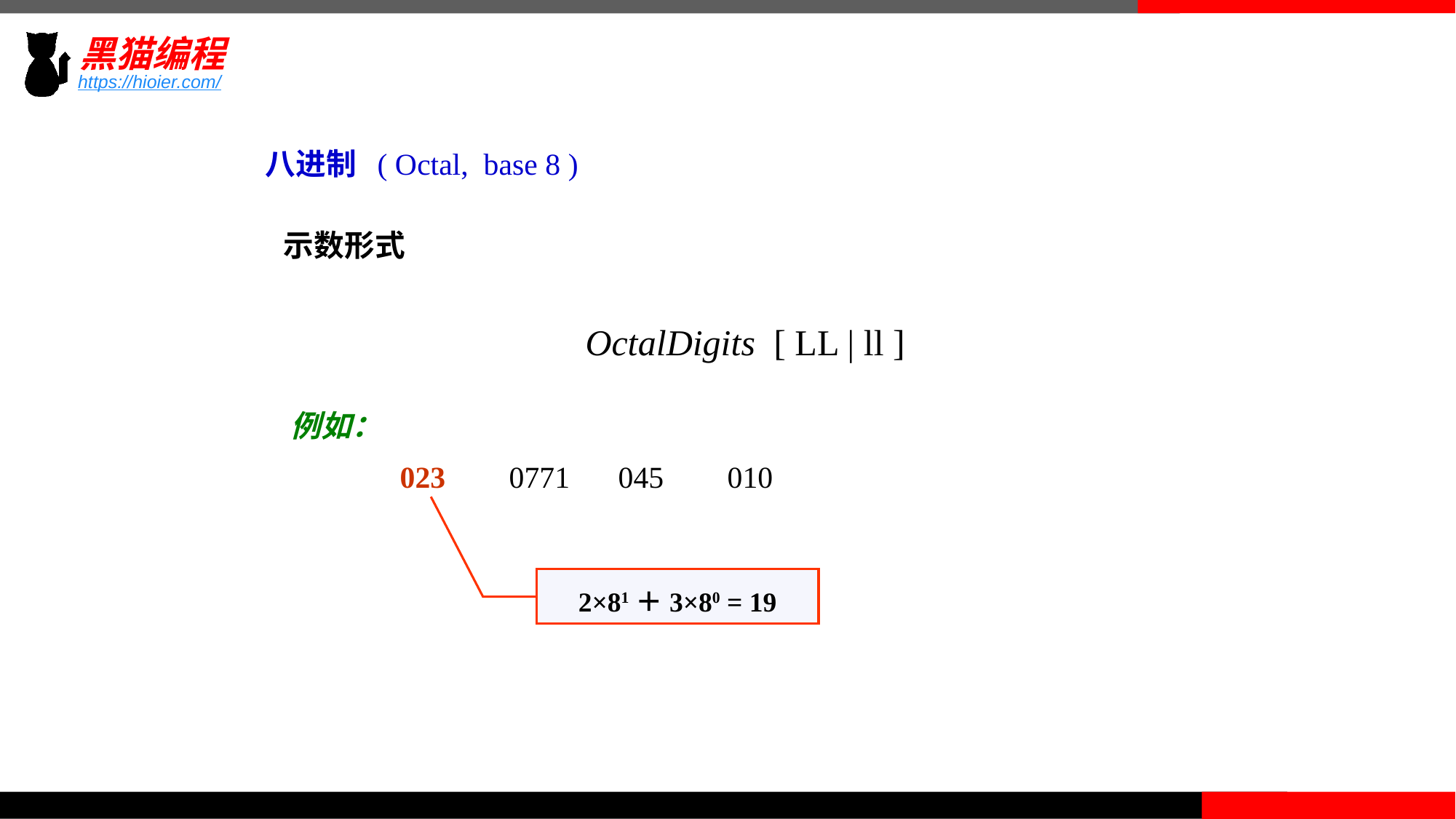

八进制  ( Octal,  base 8 )
示数形式
OctalDigits  [ LL | ll ]
例如：
	023	0771	045	010
2×81＋3×80 = 19